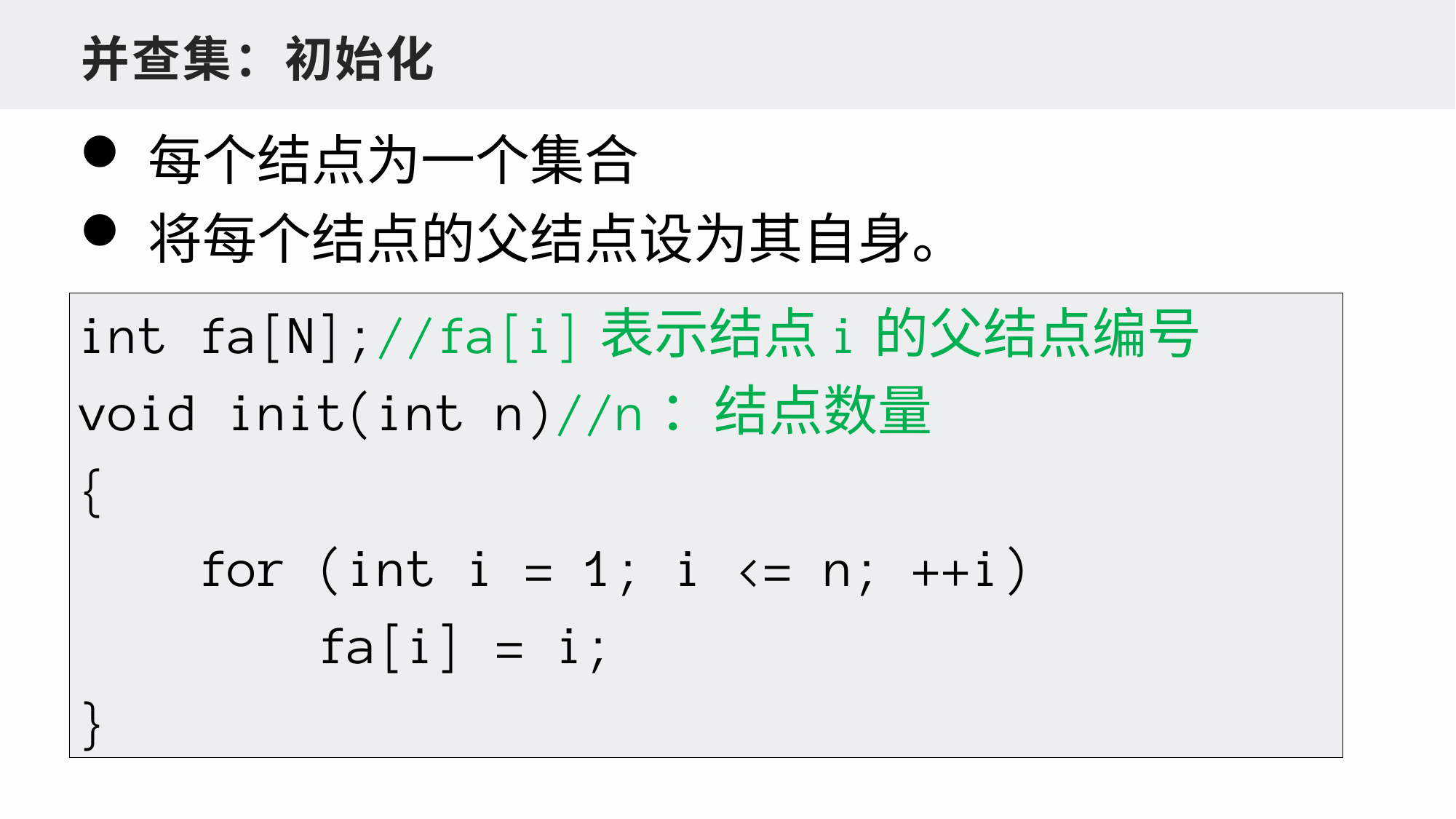

并查集：初始化
每个结点为一个集合
将每个结点的父结点设为其自身。
int fa[N];//fa[i]表示结点i的父结点编号
void init(int n)//n：结点数量
{
    for (int i = 1; i <= n; ++i)
        fa[i] = i;
}
10